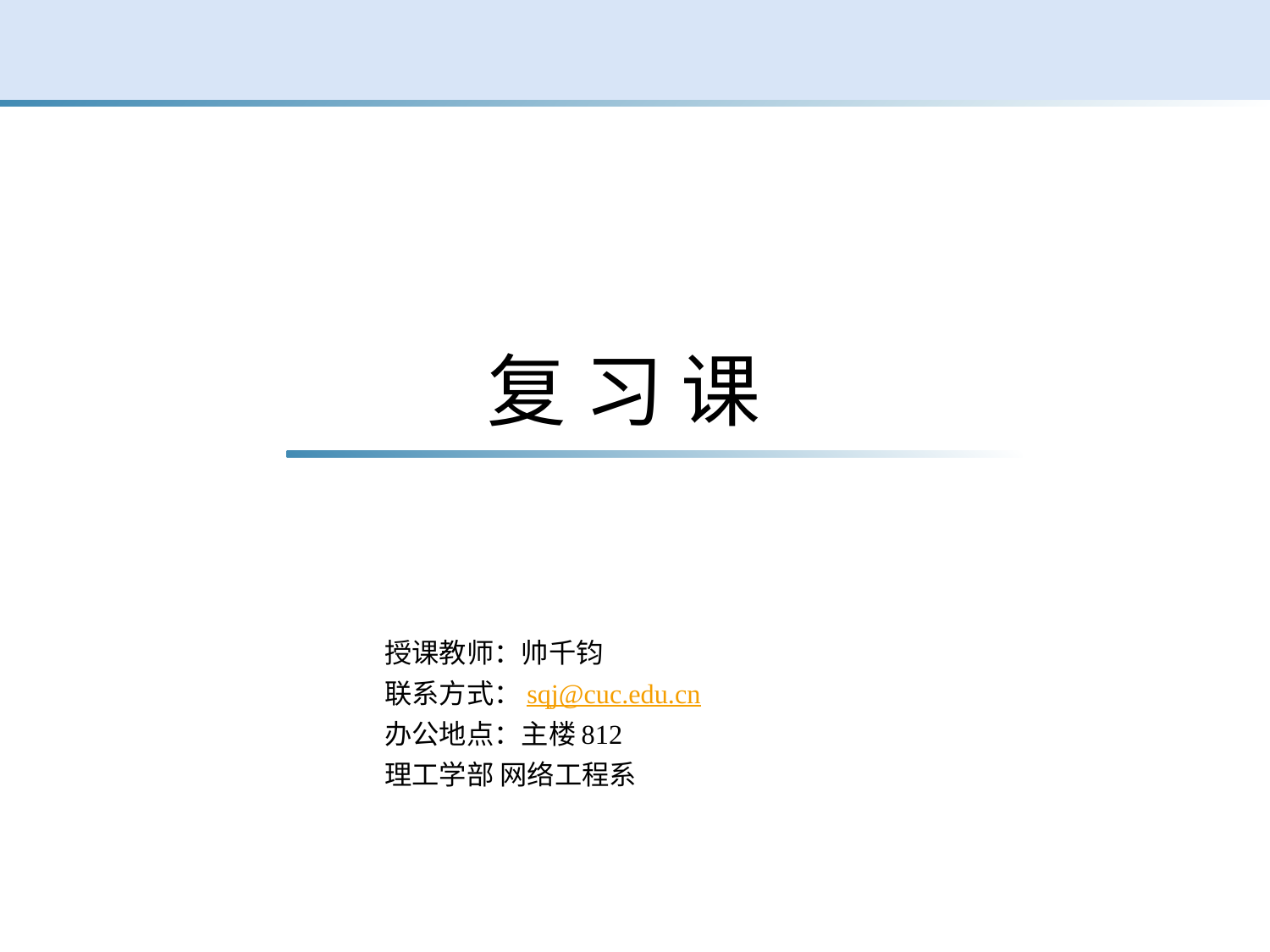

# 复 习 课
授课教师：帅千钧
联系方式：sqj@cuc.edu.cn
办公地点：主楼812
理工学部 网络工程系